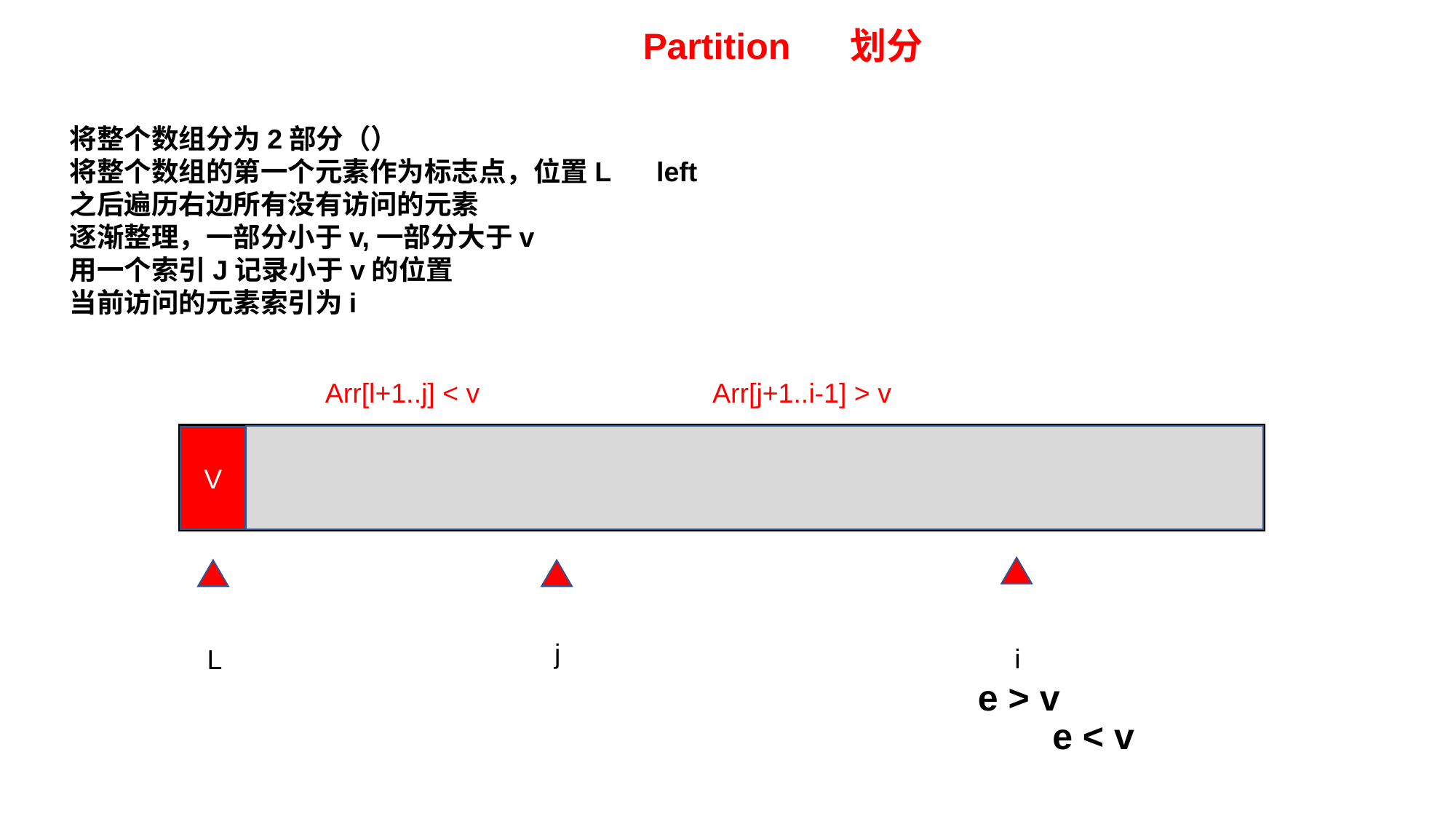

Partition     划分
将整个数组分为2部分（）
将整个数组的第一个元素作为标志点，位置L      left
之后遍历右边所有没有访问的元素
逐渐整理，一部分小于v,一部分大于v
用一个索引J记录小于v的位置
当前访问的元素索引为i
Arr[l+1..j] < v
Arr[j+1..i-1] > v

V
<v
>v
e

i

j
L
e > v
e < v